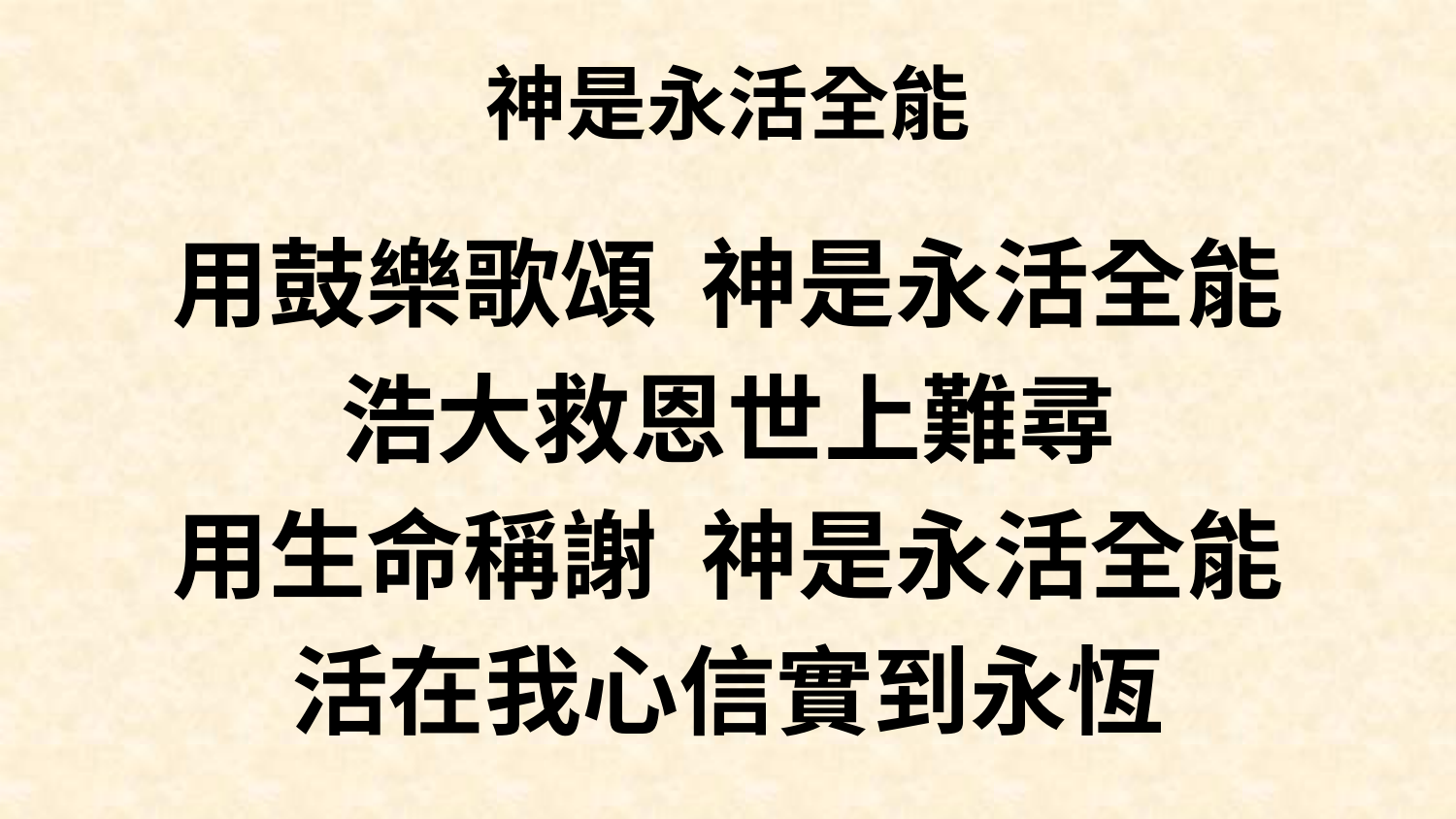

# 神是永活全能
用鼓樂歌頌  神是永活全能
浩大救恩世上難尋
用生命稱謝  神是永活全能
活在我心信實到永恆